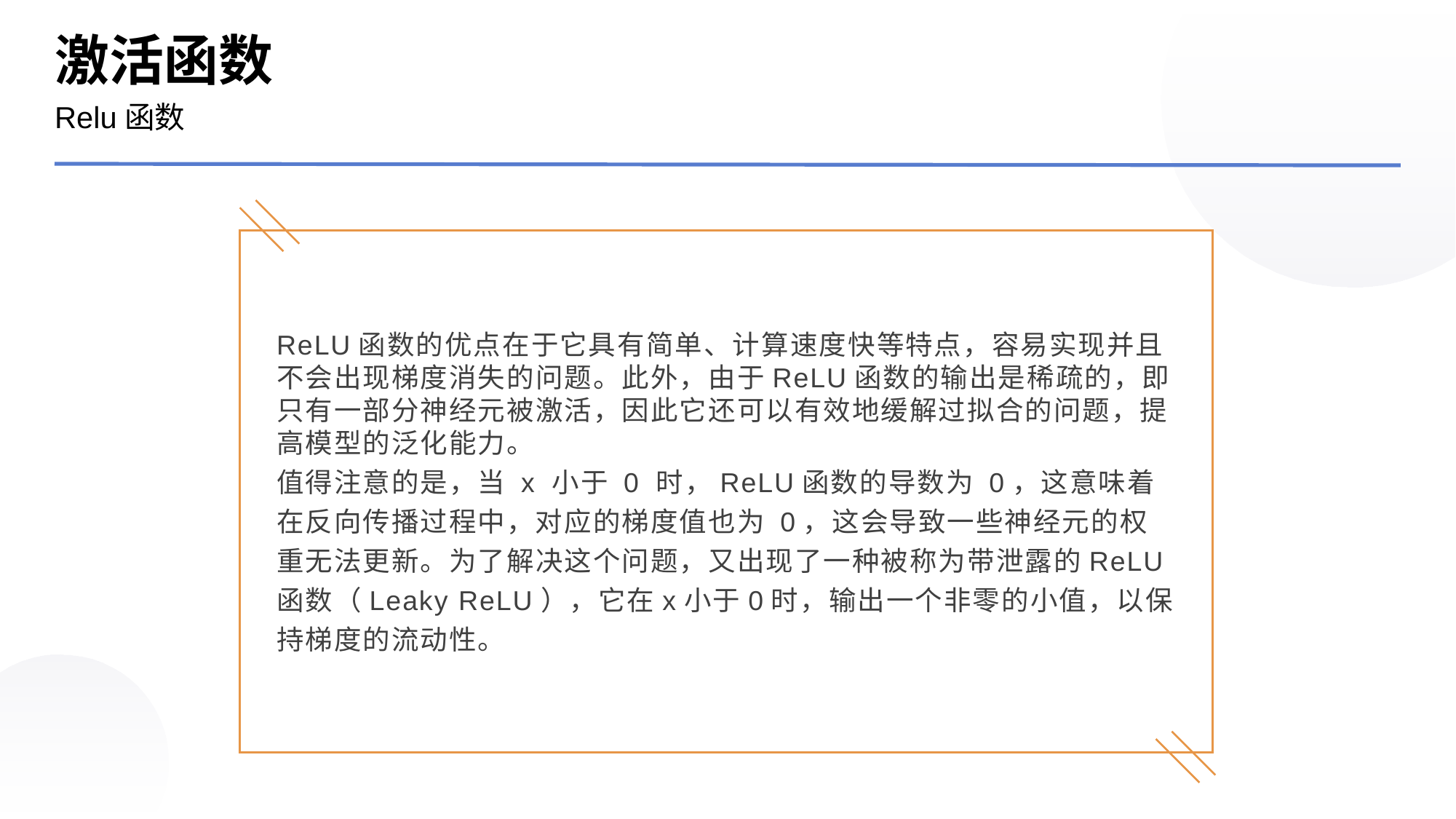

激活函数
Relu函数

ReLU函数的优点在于它具有简单、计算速度快等特点，容易实现并且不会出现梯度消失的问题。此外，由于ReLU函数的输出是稀疏的，即只有一部分神经元被激活，因此它还可以有效地缓解过拟合的问题，提高模型的泛化能力。
值得注意的是，当 x 小于 0 时，ReLU函数的导数为 0，这意味着在反向传播过程中，对应的梯度值也为 0，这会导致一些神经元的权重无法更新。为了解决这个问题，又出现了一种被称为带泄露的ReLU函数（Leaky ReLU），它在x小于0时，输出一个非零的小值，以保持梯度的流动性。